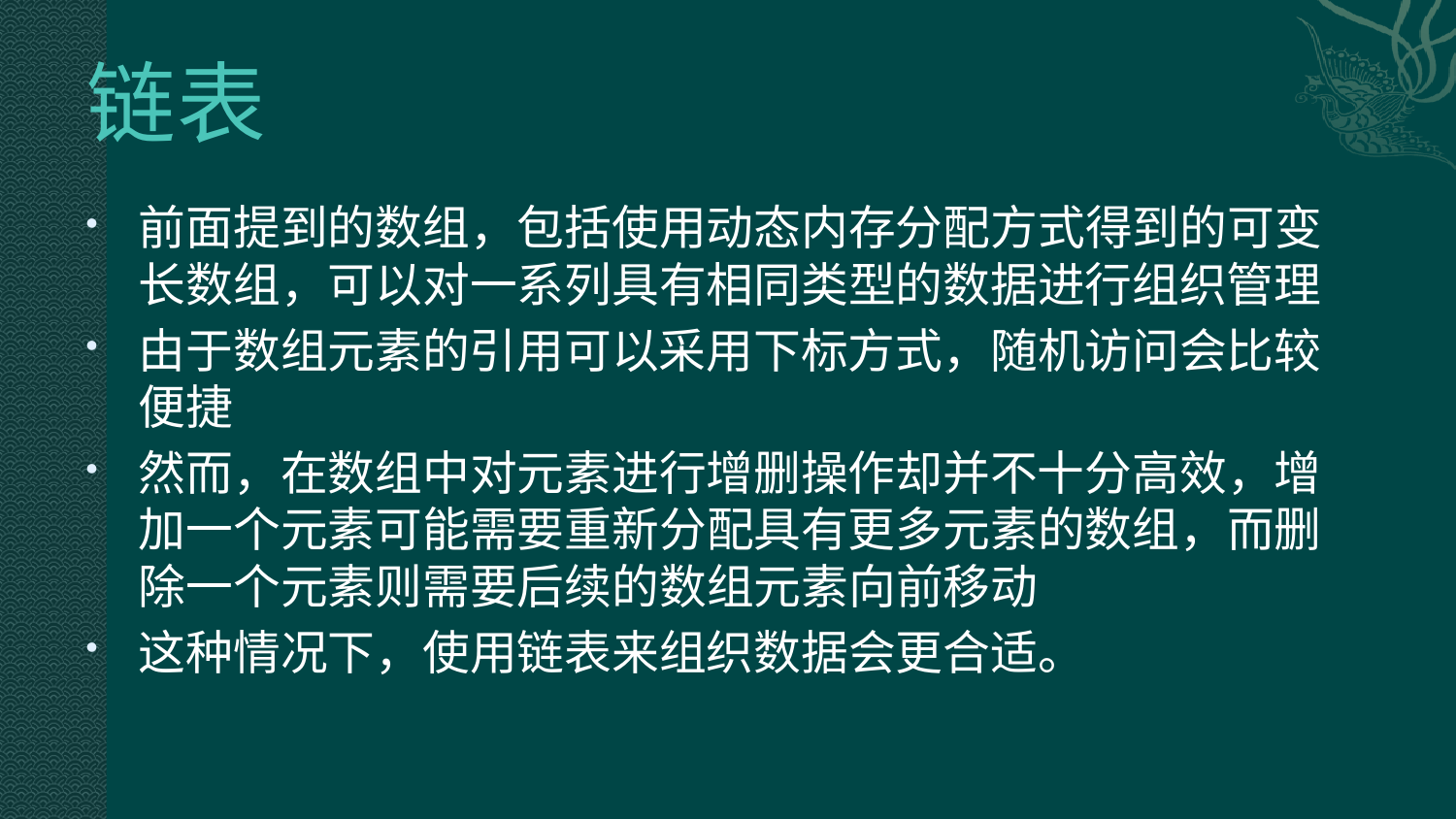

# 链表
前面提到的数组，包括使用动态内存分配方式得到的可变长数组，可以对一系列具有相同类型的数据进行组织管理
由于数组元素的引用可以采用下标方式，随机访问会比较便捷
然而，在数组中对元素进行增删操作却并不十分高效，增加一个元素可能需要重新分配具有更多元素的数组，而删除一个元素则需要后续的数组元素向前移动
这种情况下，使用链表来组织数据会更合适。